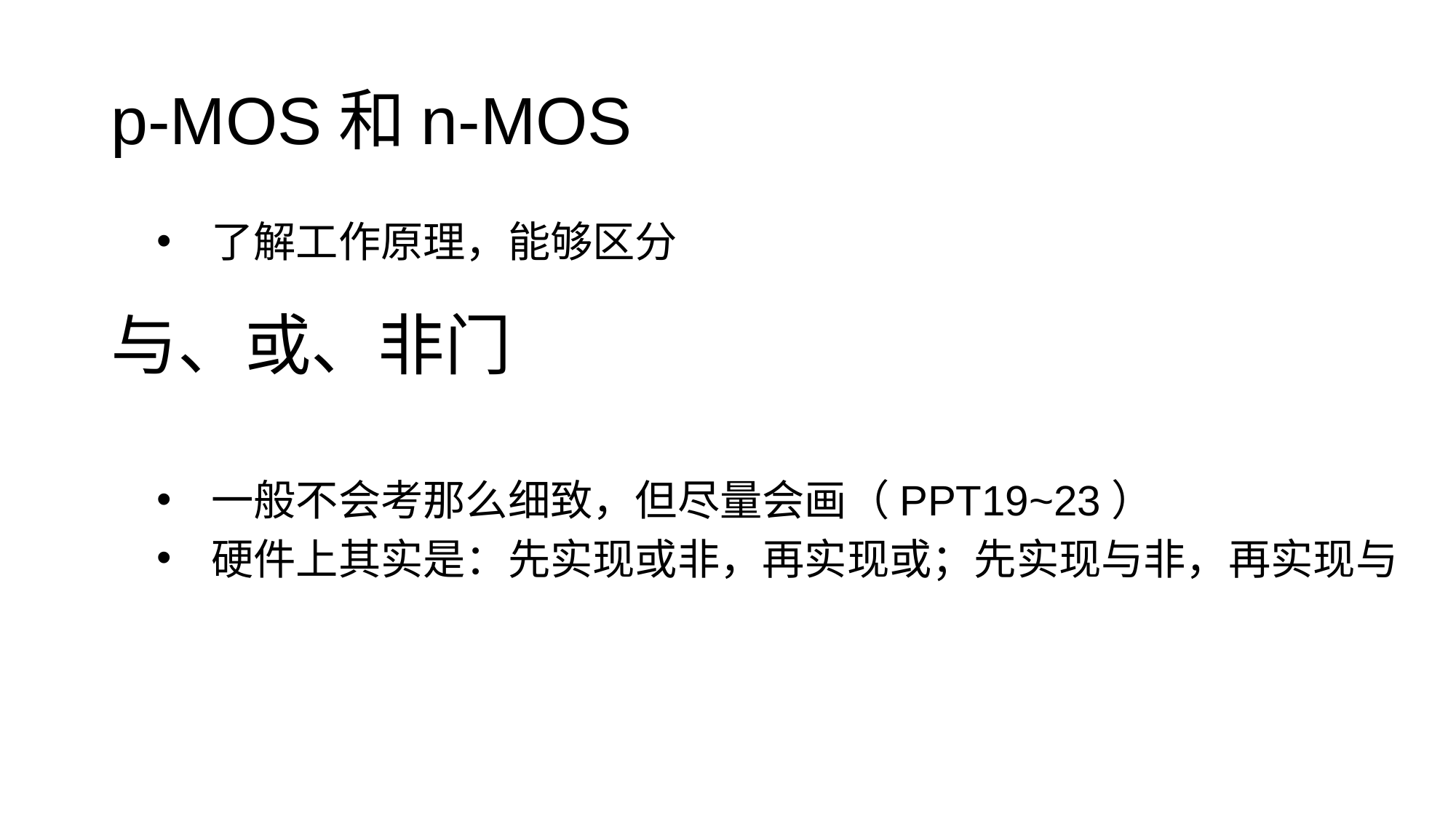

# p-MOS和n-MOS
了解工作原理，能够区分
与、或、非门
一般不会考那么细致，但尽量会画（PPT19~23）
硬件上其实是：先实现或非，再实现或；先实现与非，再实现与